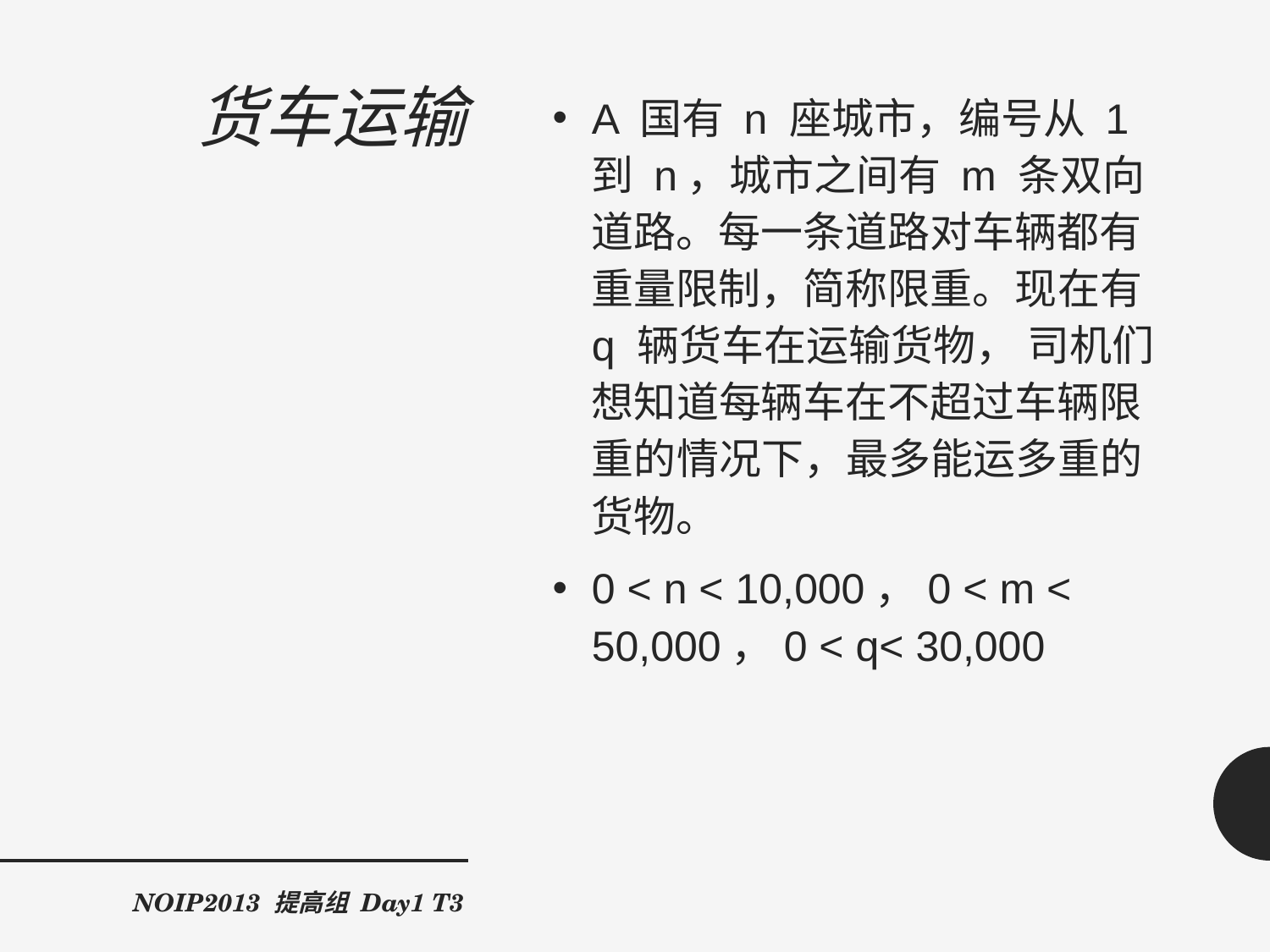

# 货车运输
A 国有 n 座城市，编号从 1 到 n，城市之间有 m 条双向道路。每一条道路对车辆都有重量限制，简称限重。现在有 q 辆货车在运输货物， 司机们想知道每辆车在不超过车辆限重的情况下，最多能运多重的货物。
0 < n < 10,000，0 < m < 50,000，0 < q< 30,000
NOIP2013 提高组 Day1 T3